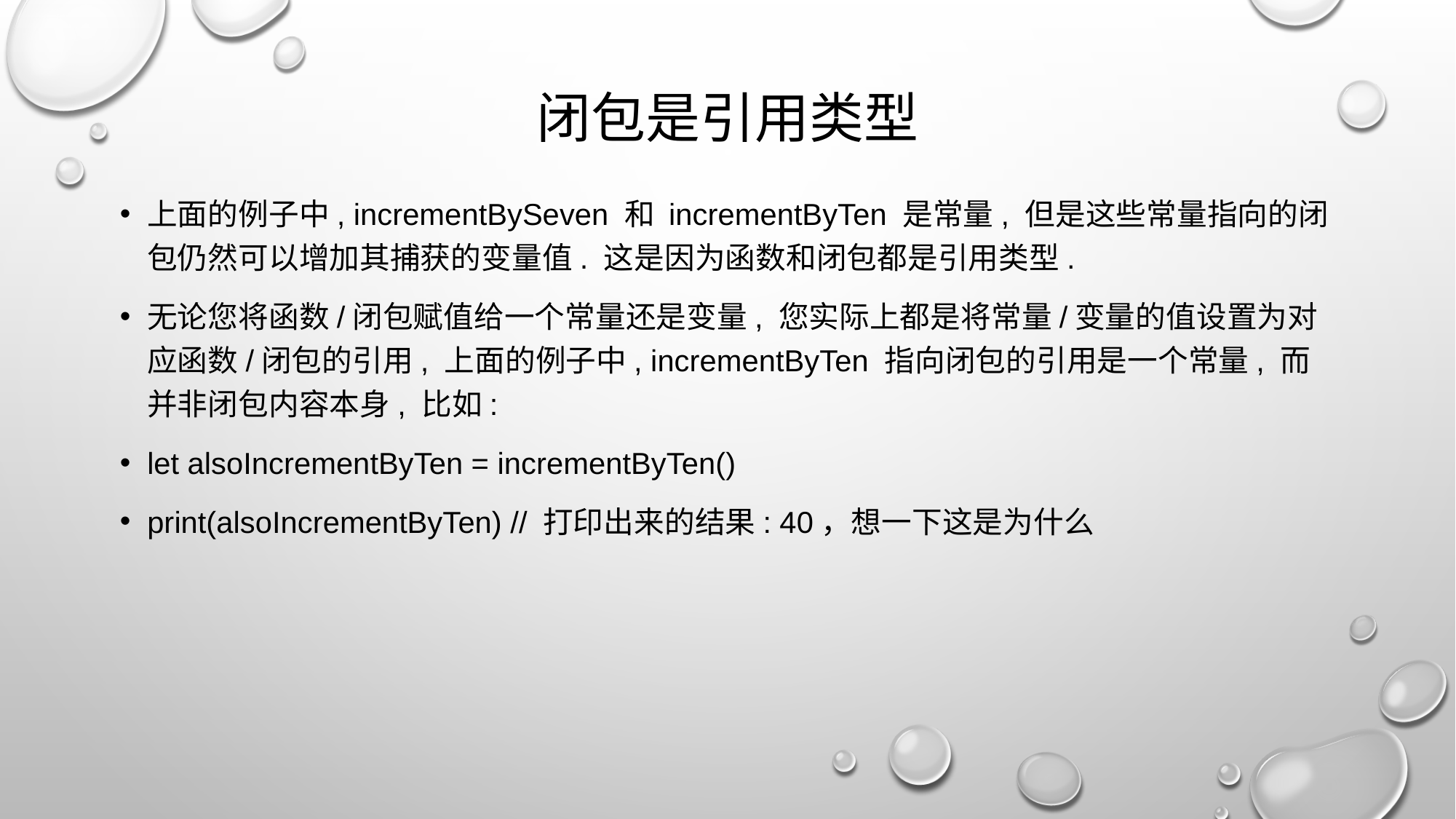

# 闭包是引用类型
上面的例子中, incrementBySeven 和 incrementByTen 是常量, 但是这些常量指向的闭包仍然可以增加其捕获的变量值. 这是因为函数和闭包都是引用类型.
无论您将函数/闭包赋值给一个常量还是变量, 您实际上都是将常量/变量的值设置为对应函数/闭包的引用, 上面的例子中, incrementByTen 指向闭包的引用是一个常量, 而并非闭包内容本身, 比如:
let alsoIncrementByTen = incrementByTen()
print(alsoIncrementByTen) // 打印出来的结果: 40，想一下这是为什么